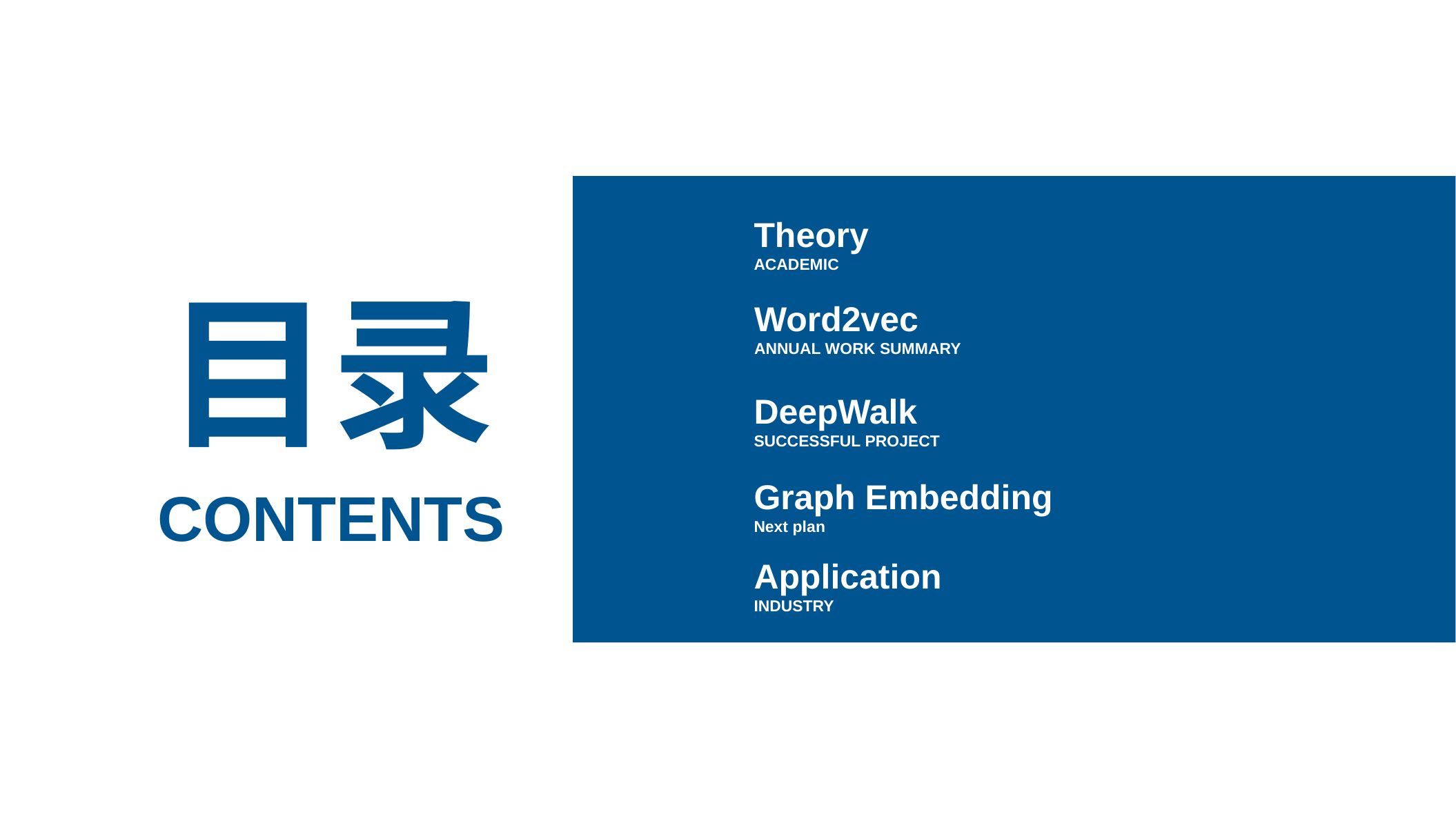

Theory
ACADEMIC

目录
Word2vec
ANNUAL WORK SUMMARY

DeepWalk
SUCCESSFUL PROJECT
Graph Embedding
Next plan
CONTENTS
Application
INDUSTRY